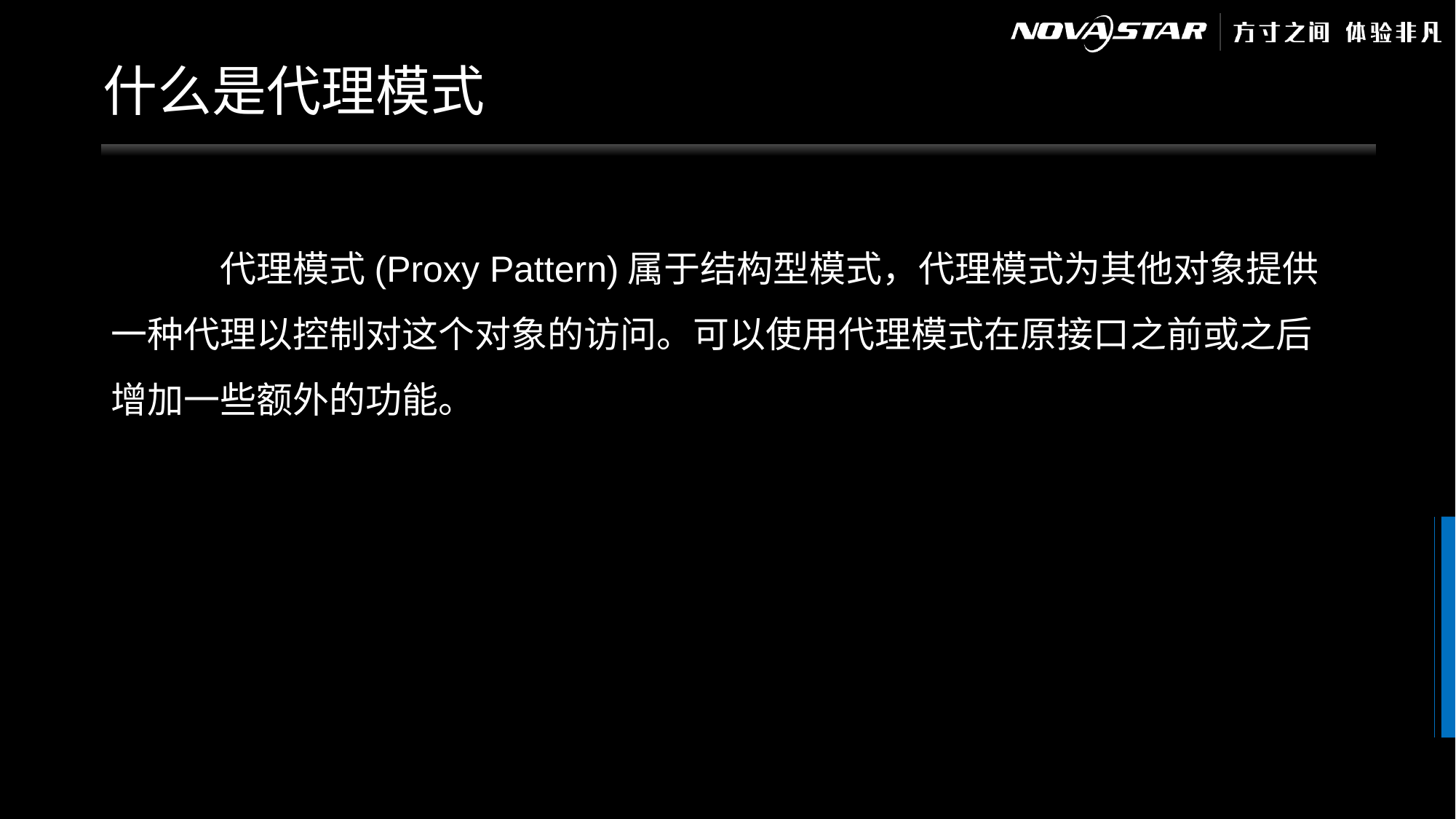

# 什么是代理模式

	代理模式(Proxy Pattern)属于结构型模式，代理模式为其他对象提供一种代理以控制对这个对象的访问。可以使用代理模式在原接口之前或之后增加一些额外的功能。